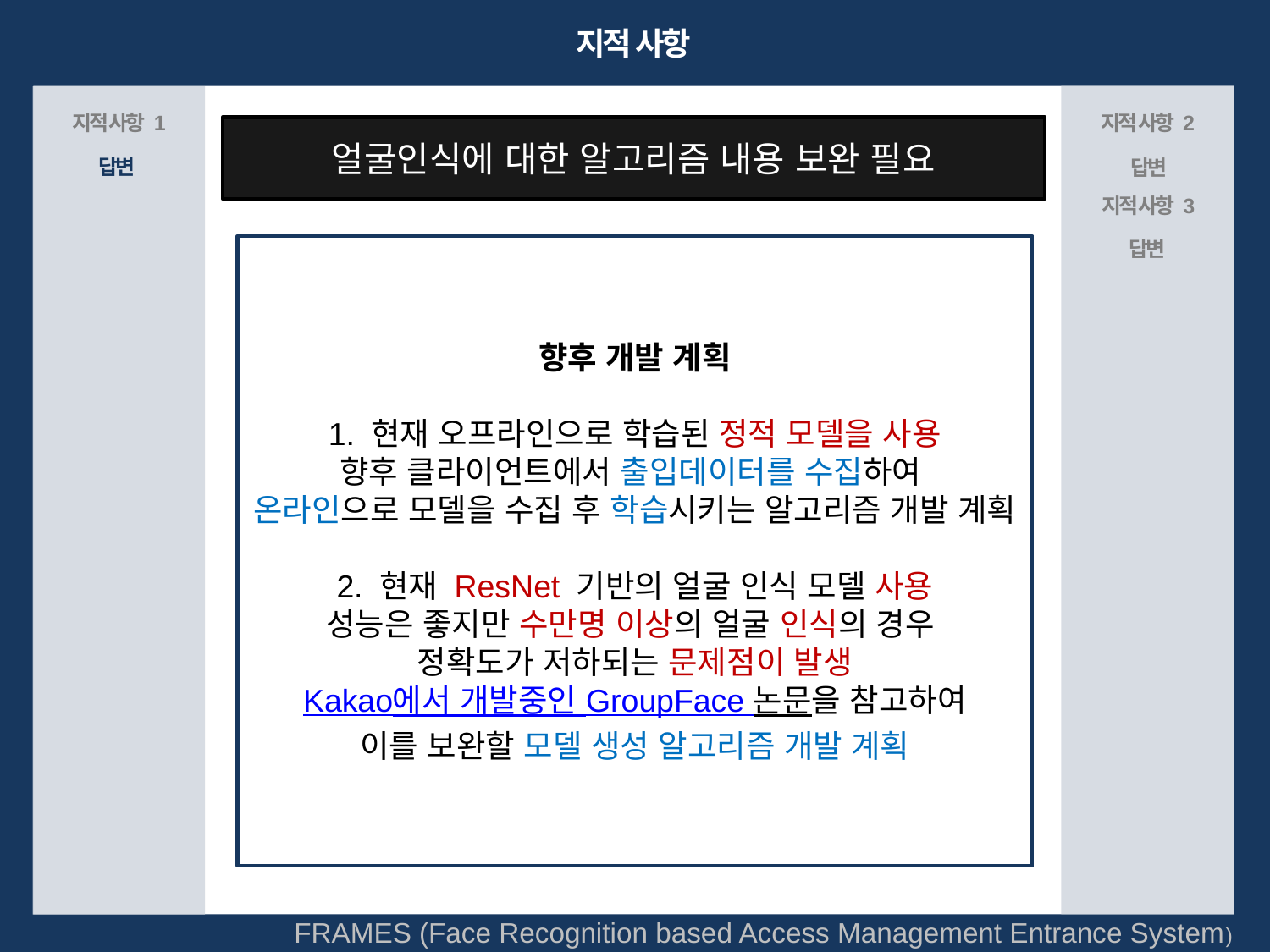

지적 사항

지적 사항 1
지적 사항 2
얼굴인식에 대한 알고리즘 내용 보완 필요
답변
답변
지적 사항 3
답변
향후 개발 계획

1. 현재 오프라인으로 학습된 정적 모델을 사용
향후 클라이언트에서 출입데이터를 수집하여
온라인으로 모델을 수집 후 학습시키는 알고리즘 개발 계획

2. 현재 ResNet 기반의 얼굴 인식 모델 사용
성능은 좋지만 수만명 이상의 얼굴 인식의 경우
정확도가 저하되는 문제점이 발생
Kakao에서 개발중인 GroupFace 논문을 참고하여
이를 보완할 모델 생성 알고리즘 개발 계획
FRAMES (Face Recognition based Access Management Entrance System)